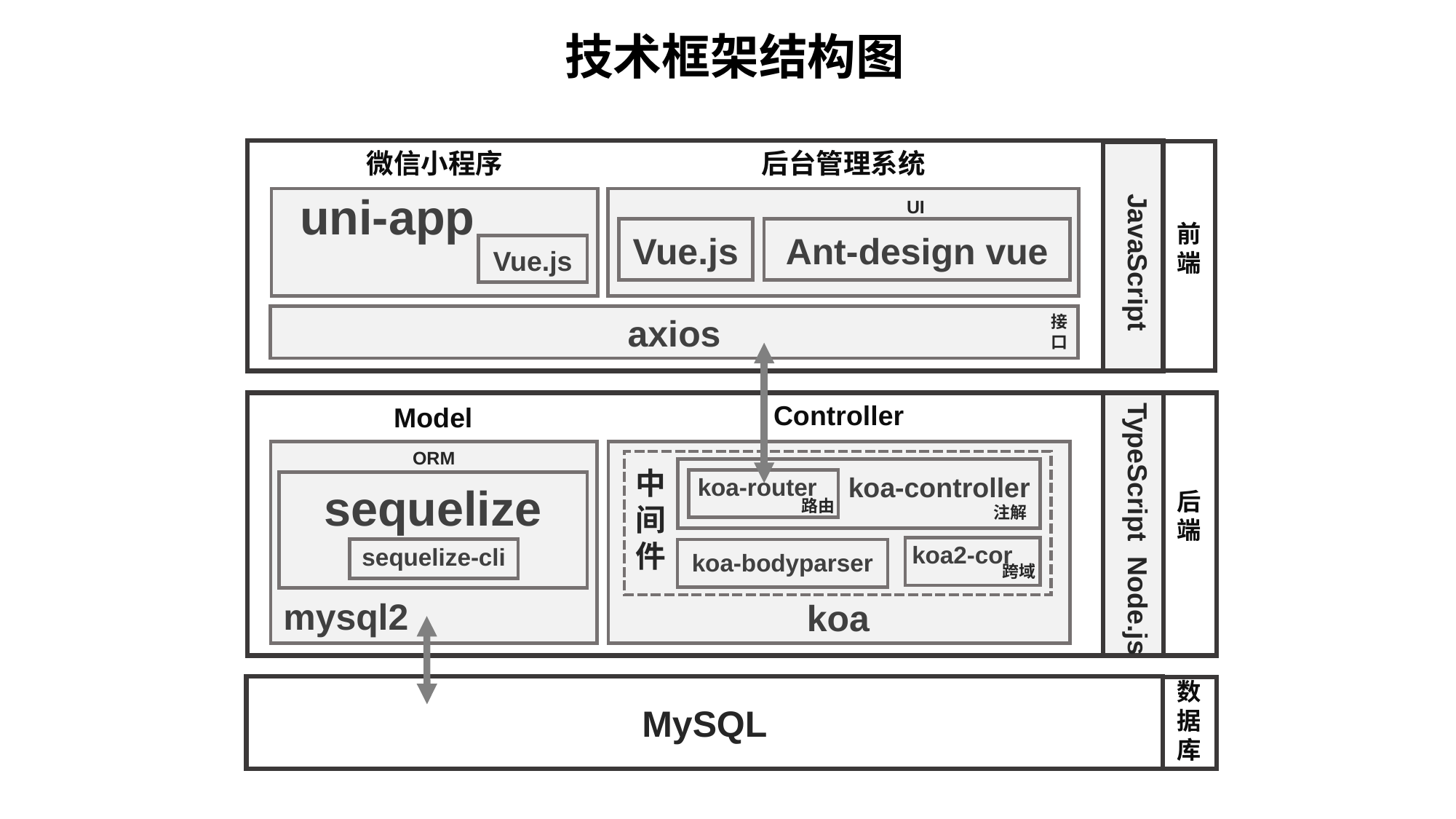

技术框架结构图

微信小程序
后台管理系统

uni-app
JavaScript

UI
前
端

Ant-design vue

Vue.js

Vue.js
axios
接
口
TypeScript

Controller
Model

ORM

中
间
件
koa-controller
koa-router

路由

sequelize
后
端
注解
koa2-cor

跨域
sequelize-cli

koa-bodyparser
Node.js
mysql2
koa
数
据
库
MySQL